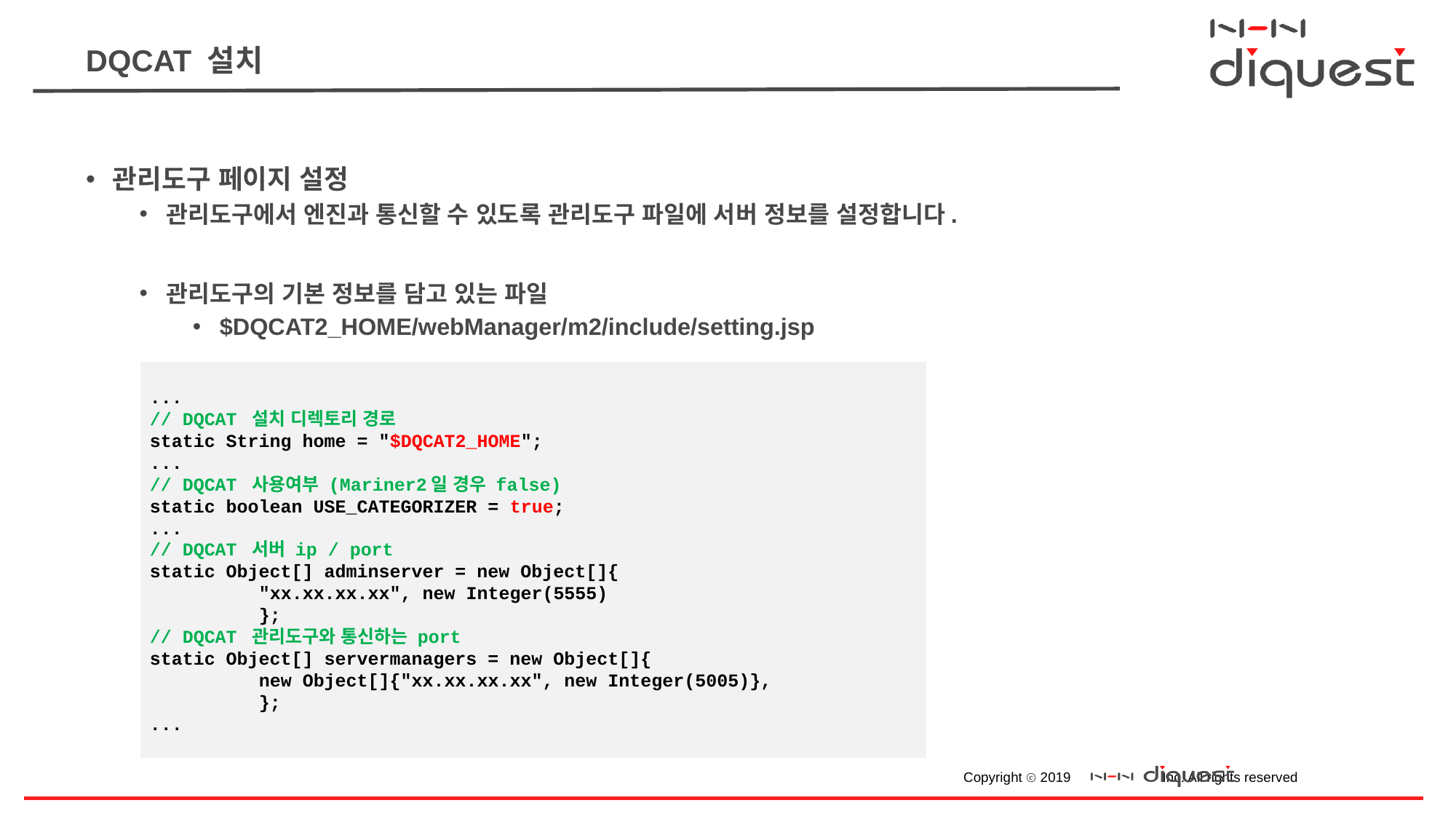

# DQCAT 설치
관리도구 페이지 설정
관리도구에서 엔진과 통신할 수 있도록 관리도구 파일에 서버 정보를 설정합니다.

관리도구의 기본 정보를 담고 있는 파일
$DQCAT2_HOME/webManager/m2/include/setting.jsp
...
// DQCAT 설치 디렉토리 경로
static String home = "$DQCAT2_HOME";
...
// DQCAT 사용여부 (Mariner2일 경우 false)
static boolean USE_CATEGORIZER = true;
...
// DQCAT 서버 ip / port
static Object[] adminserver = new Object[]{
	"xx.xx.xx.xx", new Integer(5555)
	};
// DQCAT 관리도구와 통신하는 port
static Object[] servermanagers = new Object[]{
	new Object[]{"xx.xx.xx.xx", new Integer(5005)},
	};
...